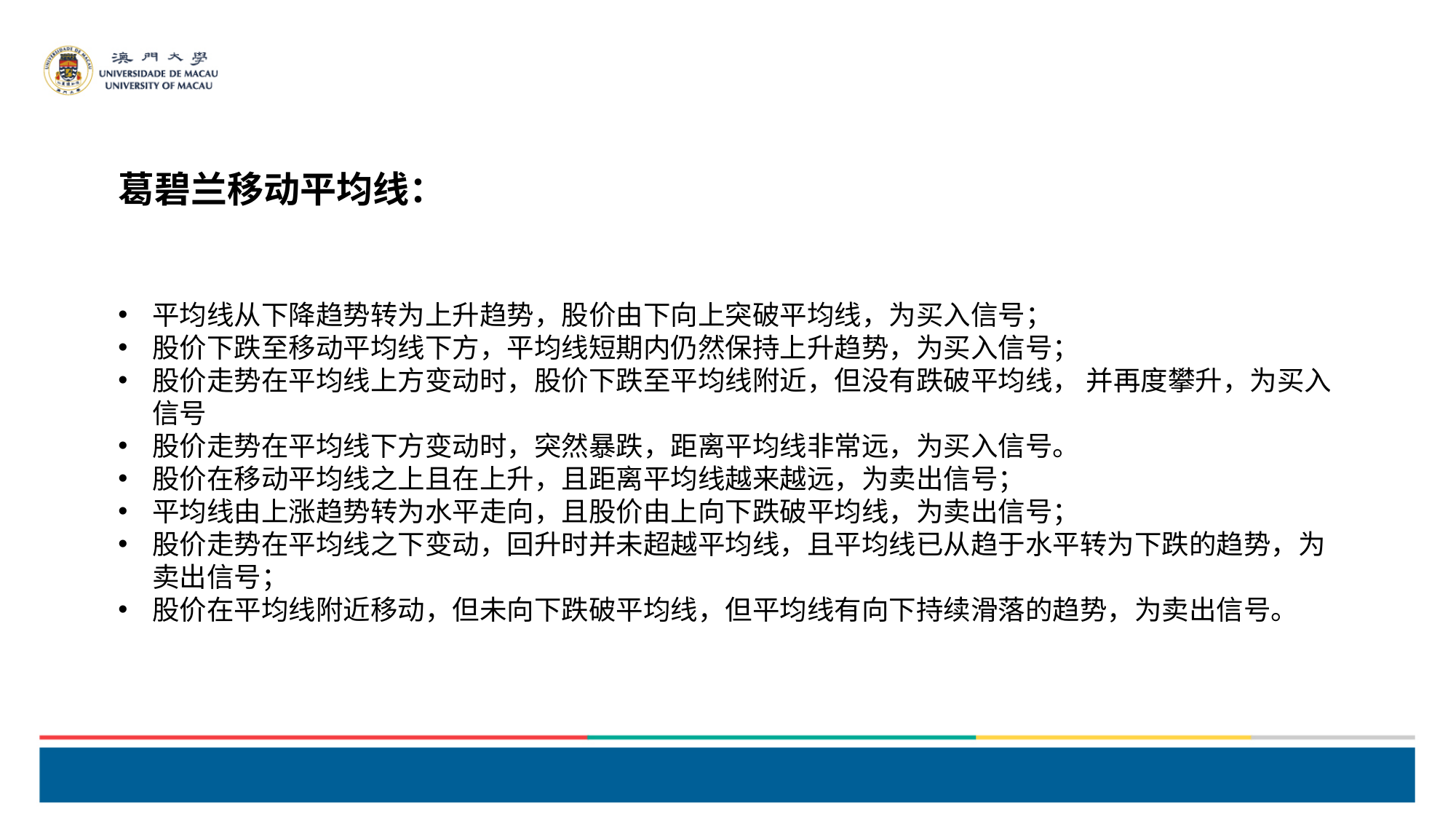

葛碧兰移动平均线：

平均线从下降趋势转为上升趋势，股价由下向上突破平均线，为买入信号；
股价下跌至移动平均线下方，平均线短期内仍然保持上升趋势，为买入信号；
股价走势在平均线上方变动时，股价下跌至平均线附近，但没有跌破平均线， 并再度攀升，为买入信号
股价走势在平均线下方变动时，突然暴跌，距离平均线非常远，为买入信号。
股价在移动平均线之上且在上升，且距离平均线越来越远，为卖出信号；
平均线由上涨趋势转为水平走向，且股价由上向下跌破平均线，为卖出信号；
股价走势在平均线之下变动，回升时并未超越平均线，且平均线已从趋于水平转为下跌的趋势，为卖出信号；
股价在平均线附近移动，但未向下跌破平均线，但平均线有向下持续滑落的趋势，为卖出信号。